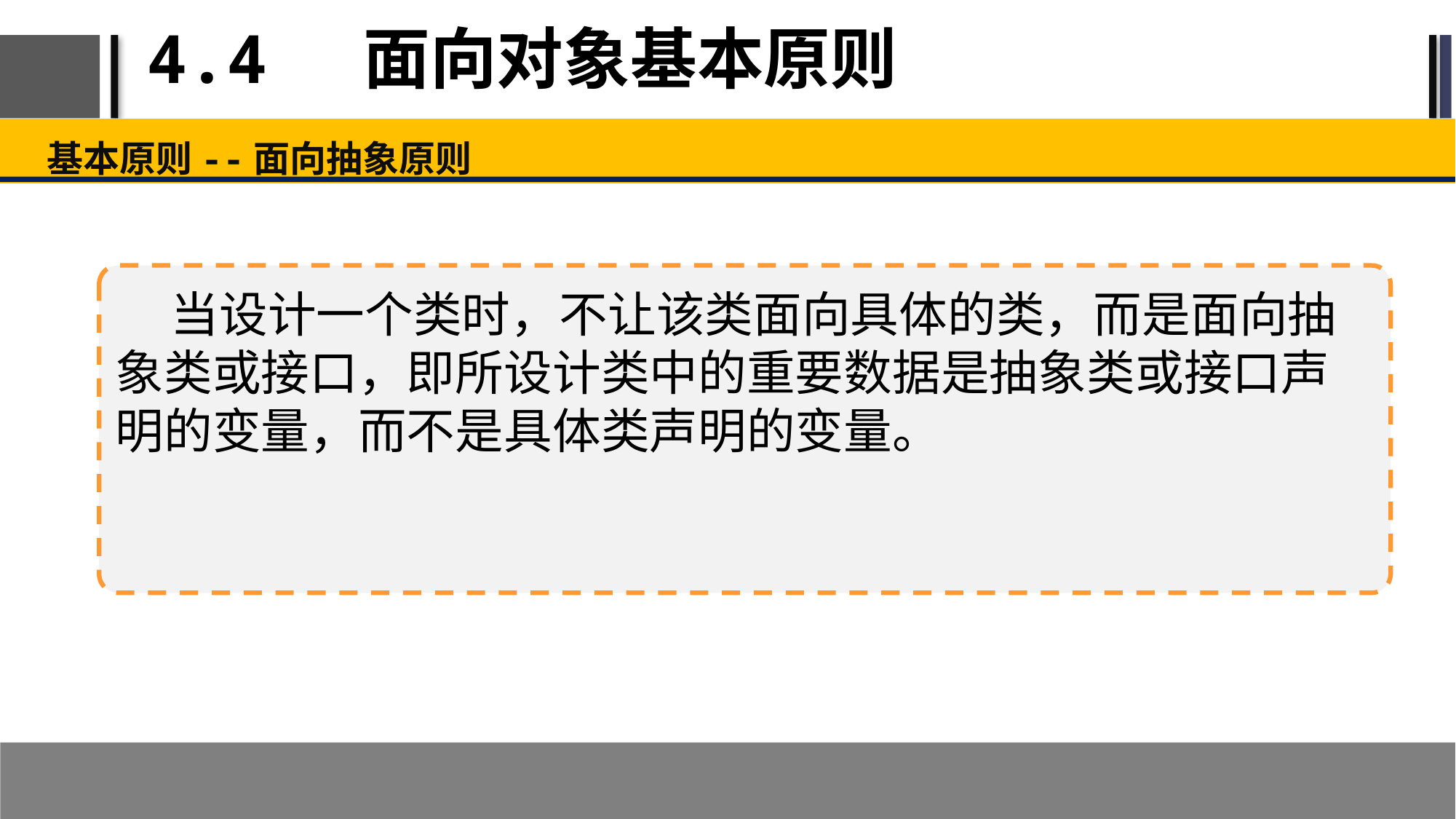

# 4.4  面向对象基本原则

基本原则--面向抽象原则

    当设计一个类时，不让该类面向具体的类，而是面向抽象类或接口，即所设计类中的重要数据是抽象类或接口声明的变量，而不是具体类声明的变量。